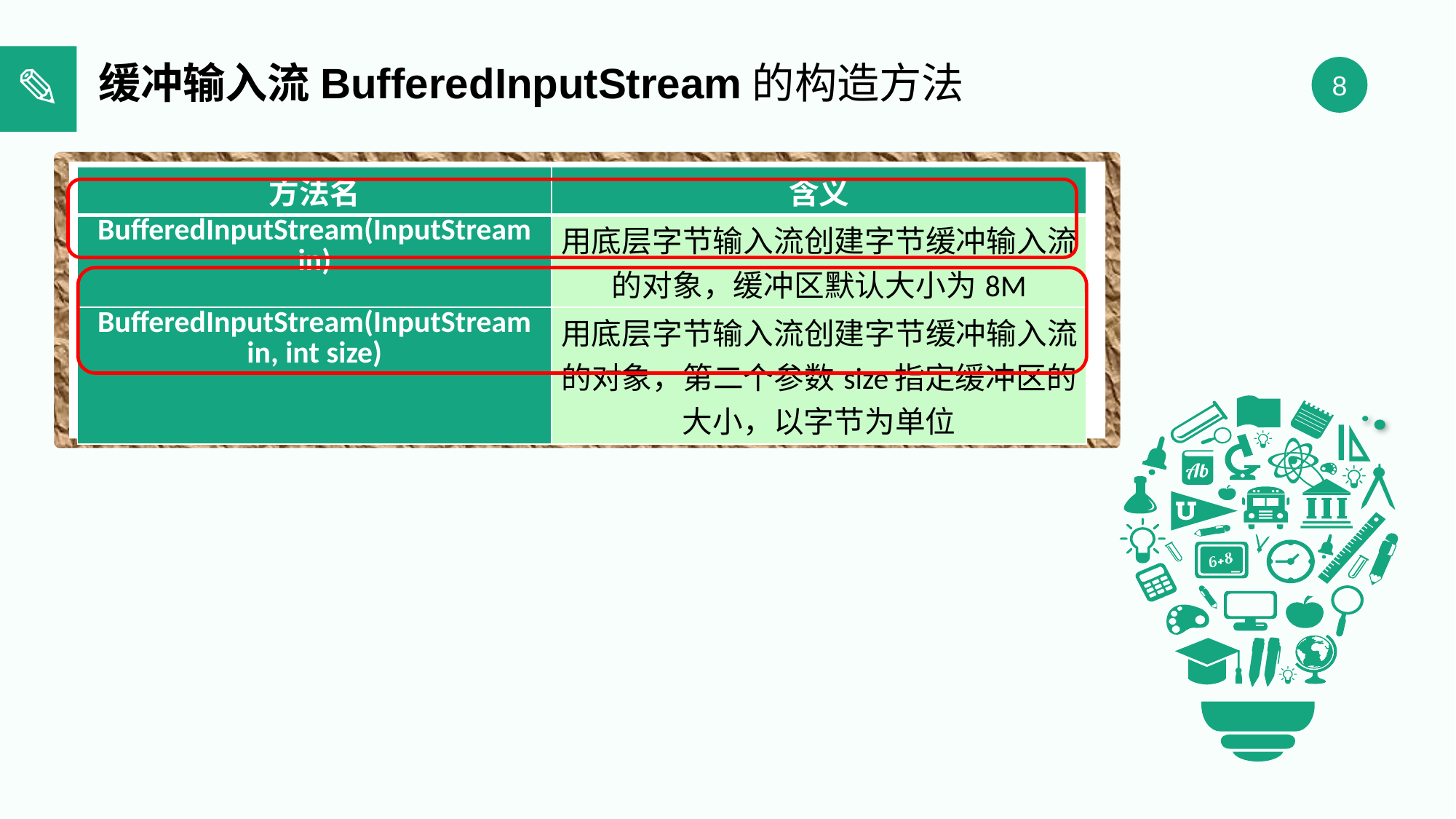

缓冲输入流BufferedInputStream的构造方法

| 方法名 | 含义 |
| --- | --- |
| BufferedInputStream(InputStream in) | 用底层字节输入流创建字节缓冲输入流的对象，缓冲区默认大小为8M |
| BufferedInputStream(InputStream in, int size) | 用底层字节输入流创建字节缓冲输入流的对象，第二个参数size指定缓冲区的大小，以字节为单位 |